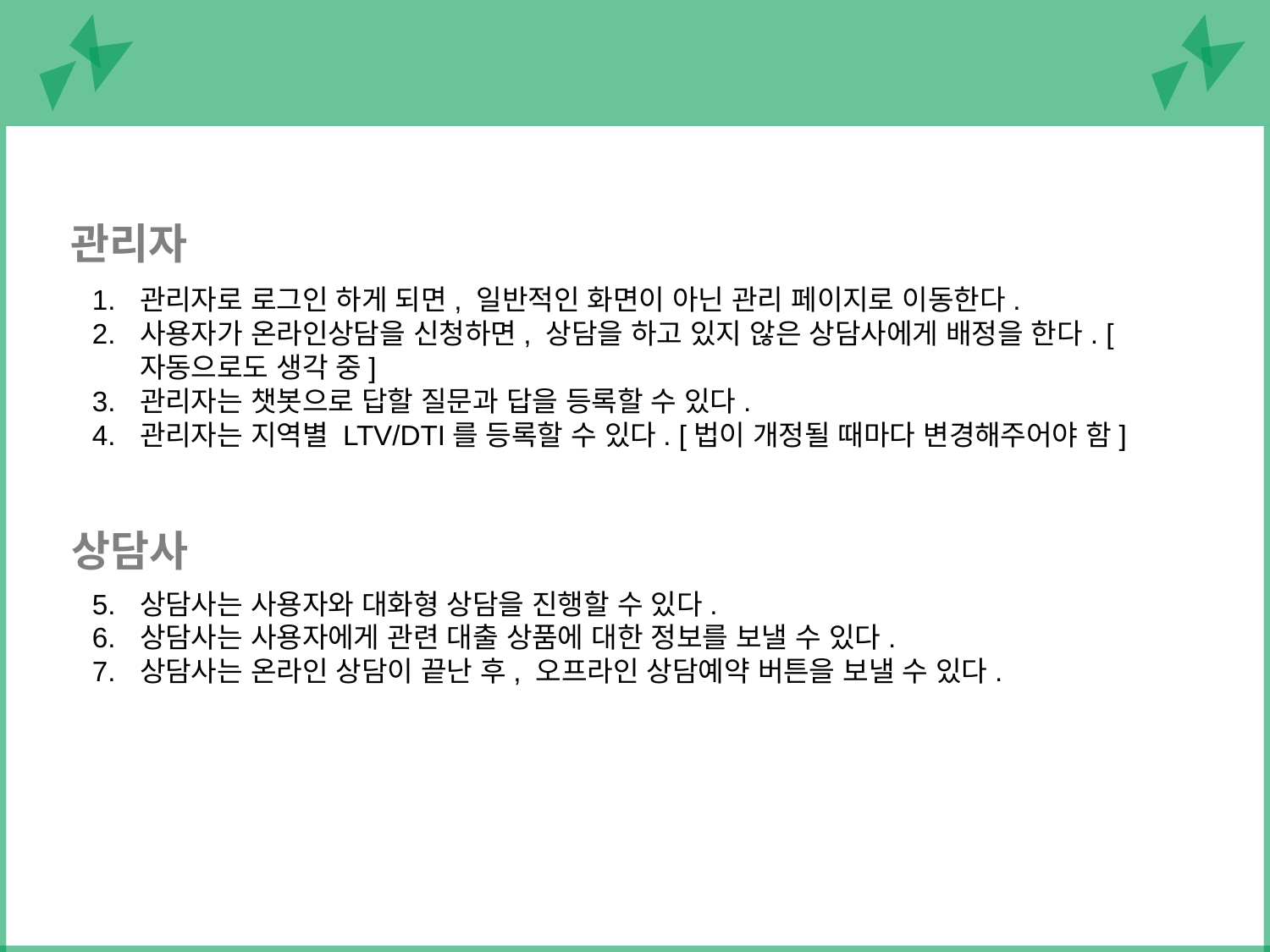

6
요구사항 분석 – 관리자 / 상담사

관리자
관리자로 로그인 하게 되면, 일반적인 화면이 아닌 관리 페이지로 이동한다.
사용자가 온라인상담을 신청하면, 상담을 하고 있지 않은 상담사에게 배정을 한다. [자동으로도 생각 중]
관리자는 챗봇으로 답할 질문과 답을 등록할 수 있다.
관리자는 지역별 LTV/DTI를 등록할 수 있다. [법이 개정될 때마다 변경해주어야 함]

상담사는 사용자와 대화형 상담을 진행할 수 있다.
상담사는 사용자에게 관련 대출 상품에 대한 정보를 보낼 수 있다.
상담사는 온라인 상담이 끝난 후, 오프라인 상담예약 버튼을 보낼 수 있다.

상담사